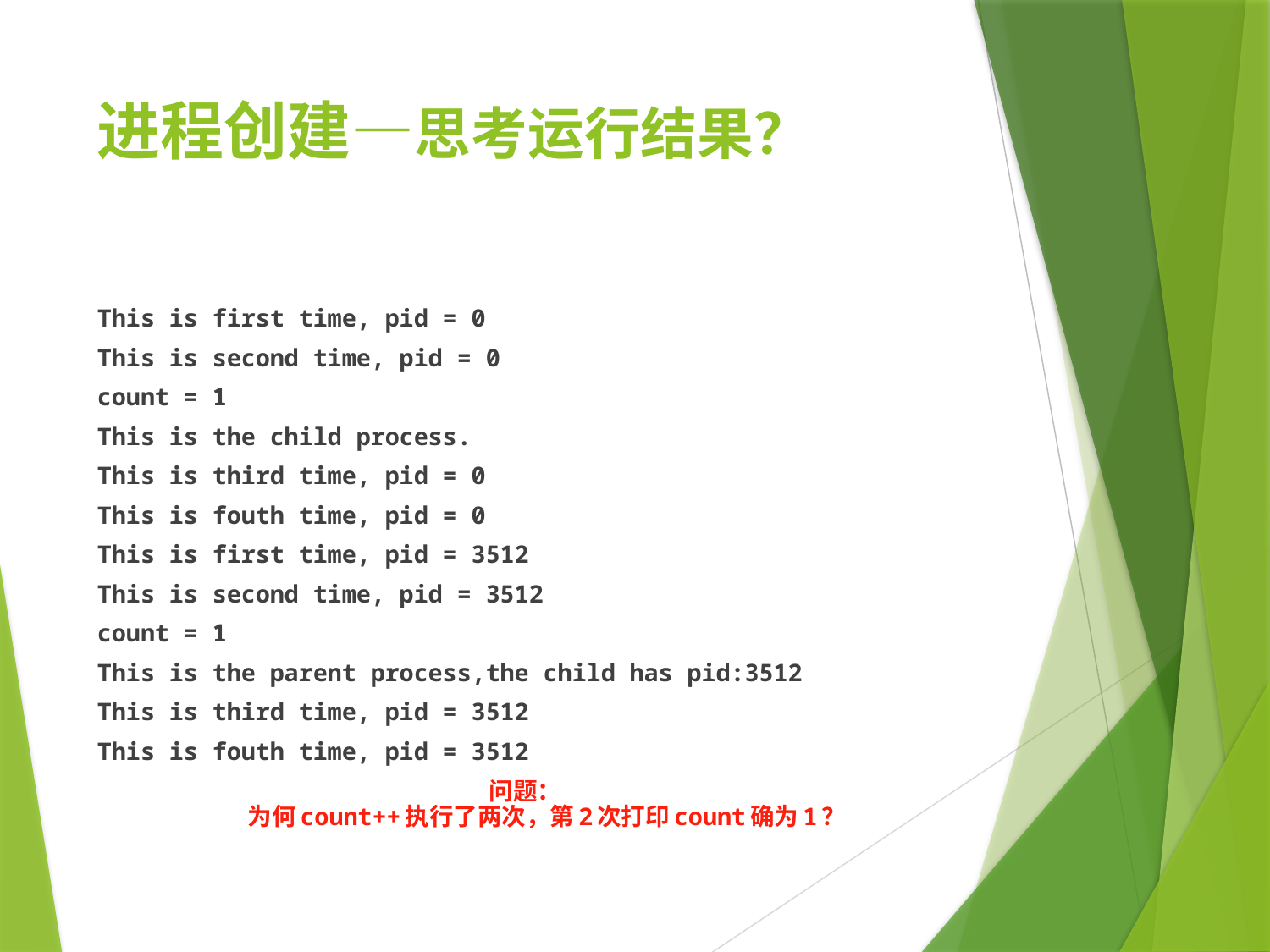

# 进程创建—思考运行结果？
This is first time, pid = 0
This is second time, pid = 0
count = 1
This is the child process.
This is third time, pid = 0
This is fouth time, pid = 0
This is first time, pid = 3512
This is second time, pid = 3512
count = 1
This is the parent process,the child has pid:3512
This is third time, pid = 3512
This is fouth time, pid = 3512
问题：
为何count++执行了两次，第2次打印count确为1？